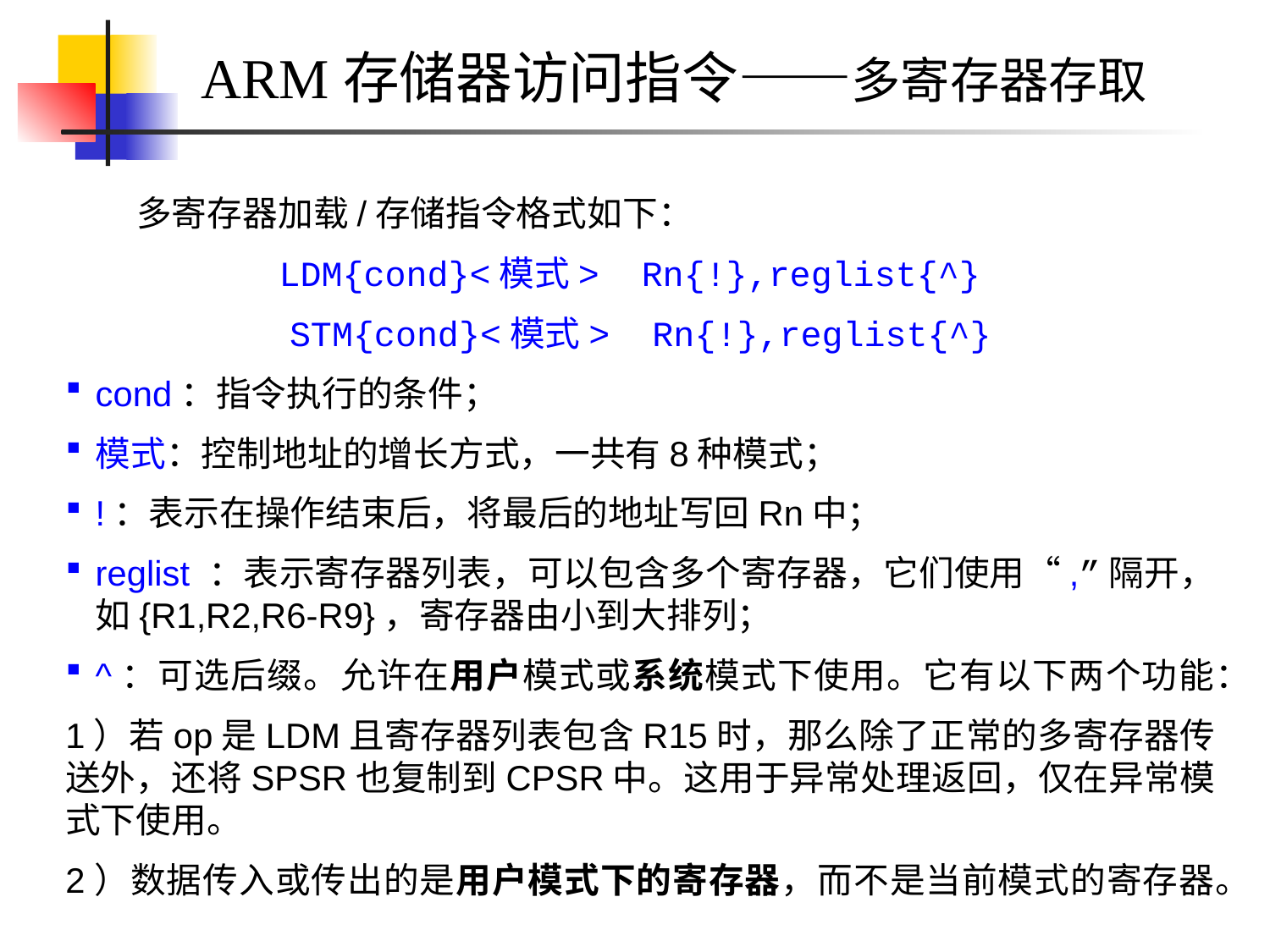

ARM存储器访问指令——多寄存器存取
        多寄存器加载/存储指令格式如下：
LDM{cond}<模式>  Rn{!},reglist{^}
STM{cond}<模式>  Rn{!},reglist{^}
cond：指令执行的条件；
模式：控制地址的增长方式，一共有8种模式；
!：表示在操作结束后，将最后的地址写回Rn中；
reglist ：表示寄存器列表，可以包含多个寄存器，它们使用“,”隔开，如{R1,R2,R6-R9}，寄存器由小到大排列；
^：可选后缀。允许在用户模式或系统模式下使用。它有以下两个功能：
1）若op是LDM且寄存器列表包含R15时，那么除了正常的多寄存器传送外，还将SPSR也复制到CPSR中。这用于异常处理返回，仅在异常模式下使用。
2）数据传入或传出的是用户模式下的寄存器，而不是当前模式的寄存器。